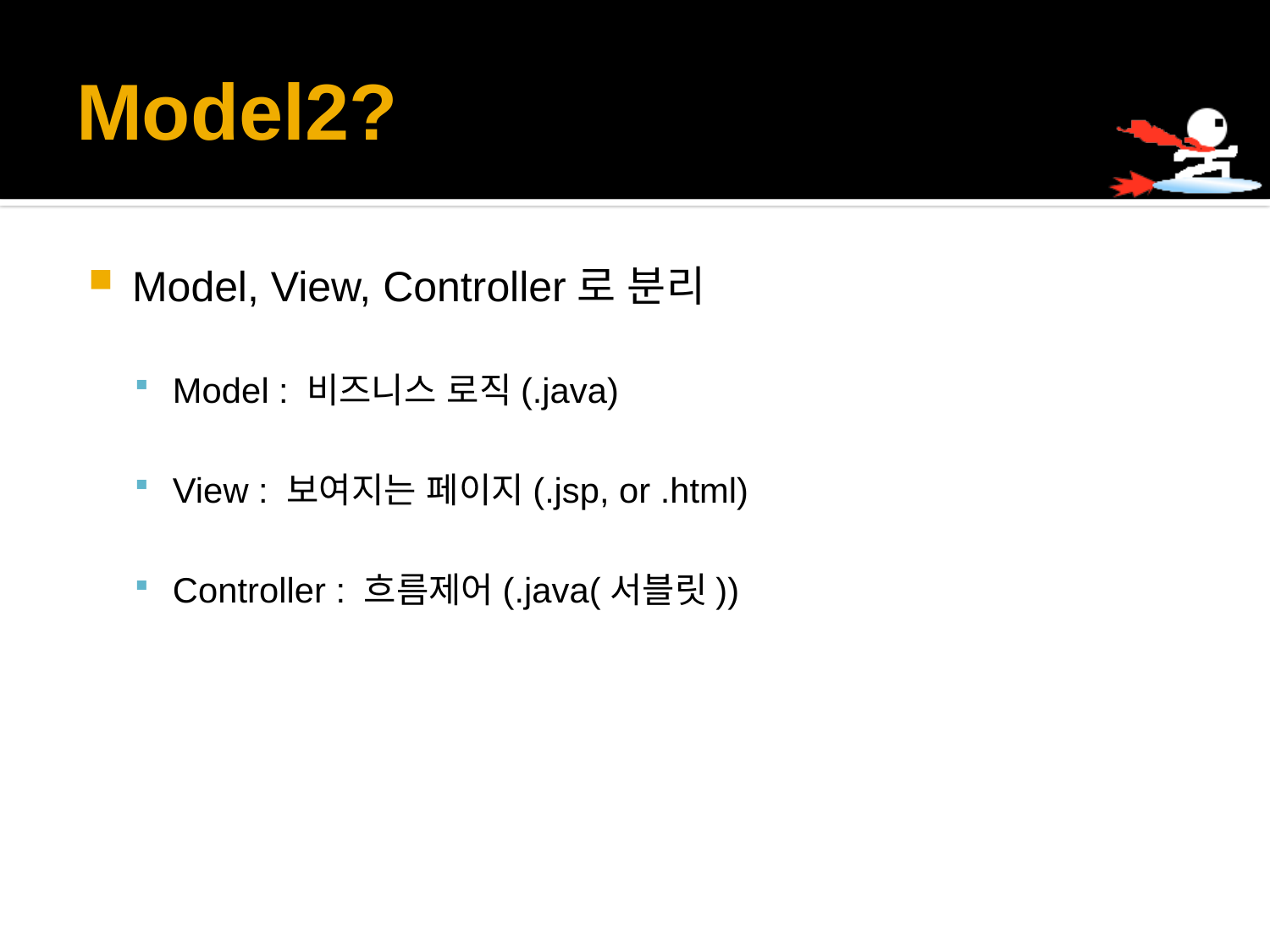

# Model2?
Model, View, Controller로 분리

Model : 비즈니스 로직(.java)

View : 보여지는 페이지(.jsp, or .html)

Controller : 흐름제어(.java(서블릿))